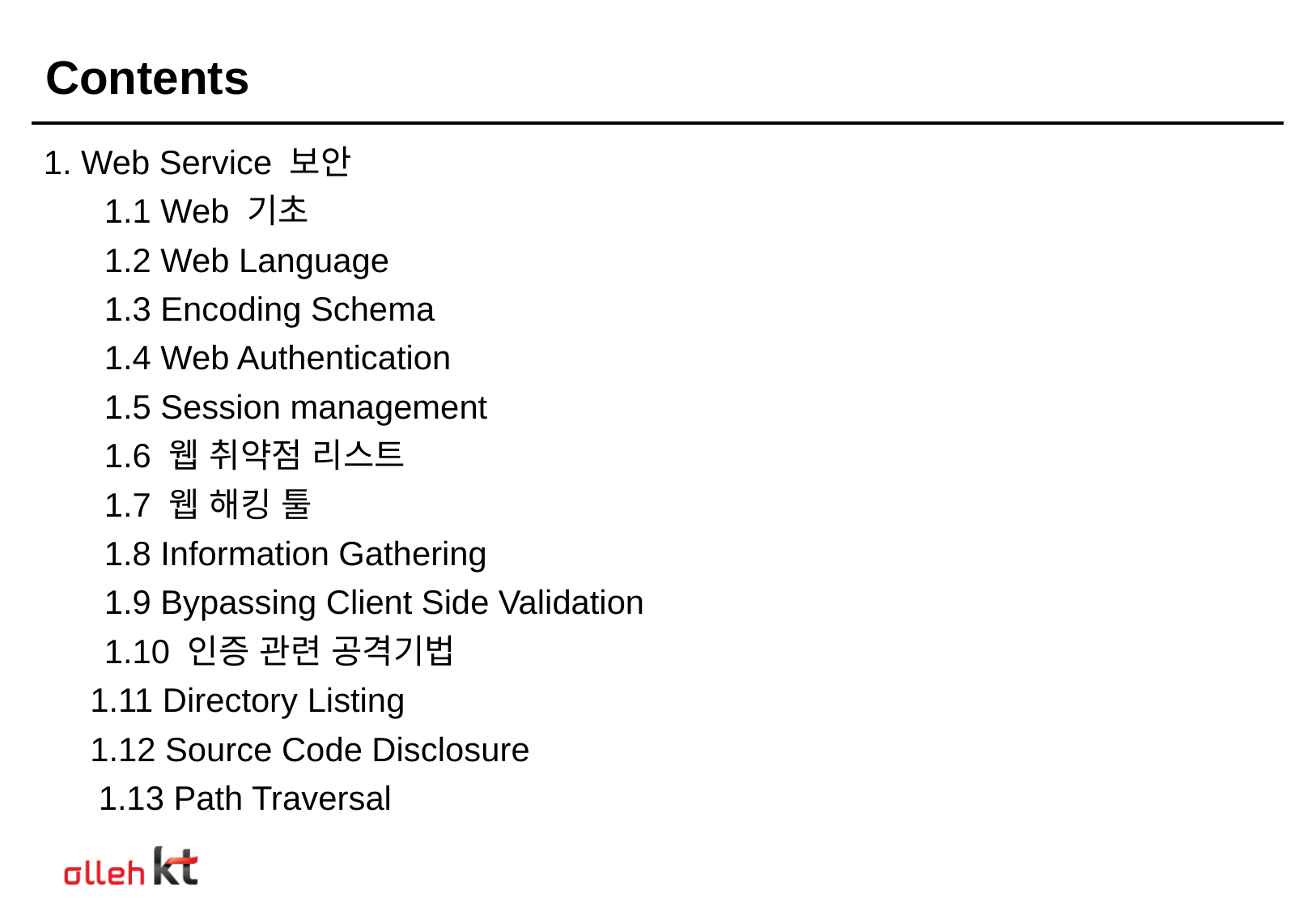

# Contents
1. Web Service 보안
	1.1 Web 기초
	1.2 Web Language
	1.3 Encoding Schema
	1.4 Web Authentication
	1.5 Session management
	1.6 웹 취약점 리스트
	1.7 웹 해킹 툴
	1.8 Information Gathering
	1.9 Bypassing Client Side Validation
	1.10 인증 관련 공격기법
     1.11 Directory Listing
     1.12 Source Code Disclosure
	  1.13 Path Traversal